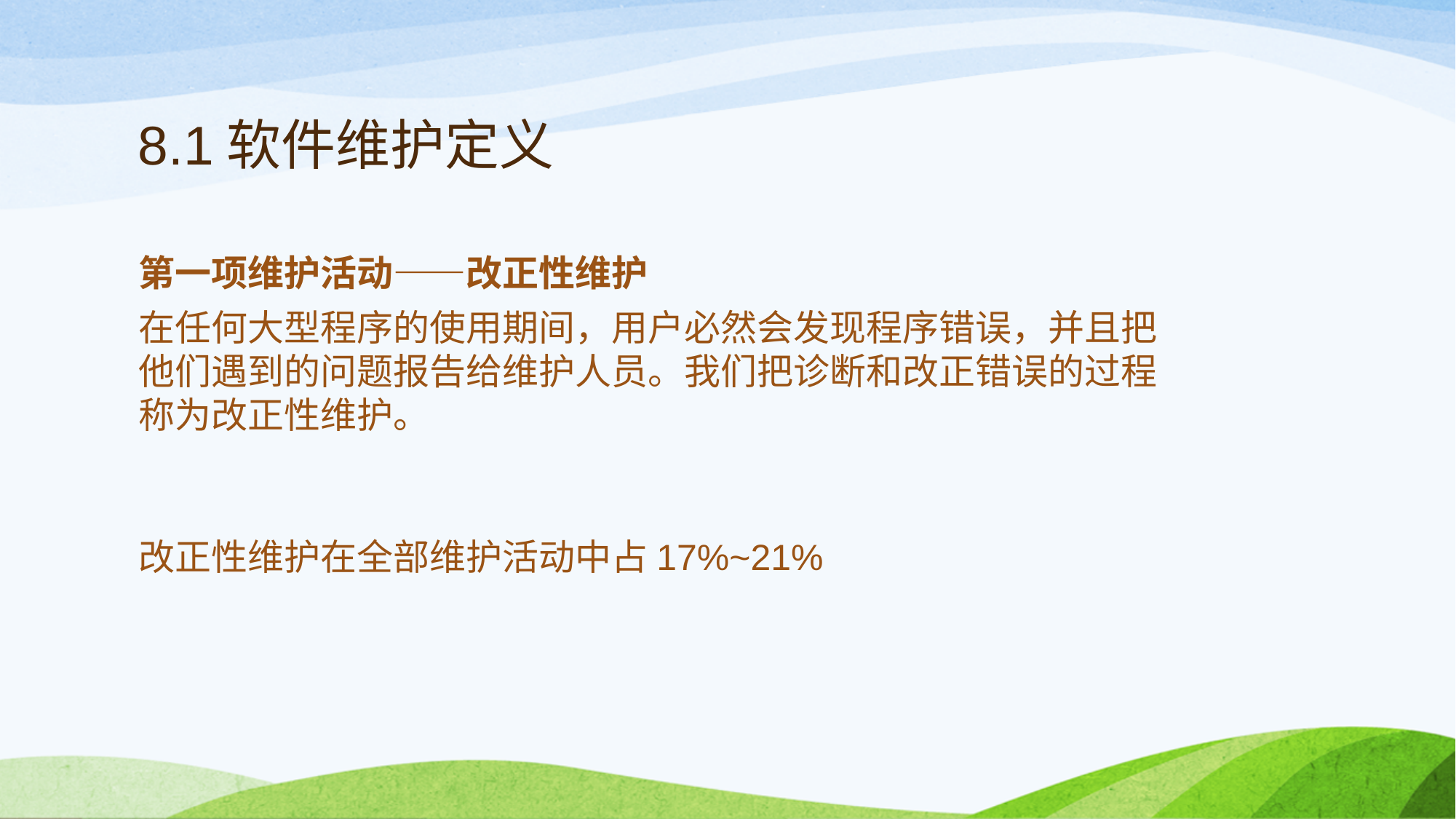

# 8.1软件维护定义
第一项维护活动——改正性维护
在任何大型程序的使用期间，用户必然会发现程序错误，并且把他们遇到的问题报告给维护人员。我们把诊断和改正错误的过程称为改正性维护。

改正性维护在全部维护活动中占17%~21%